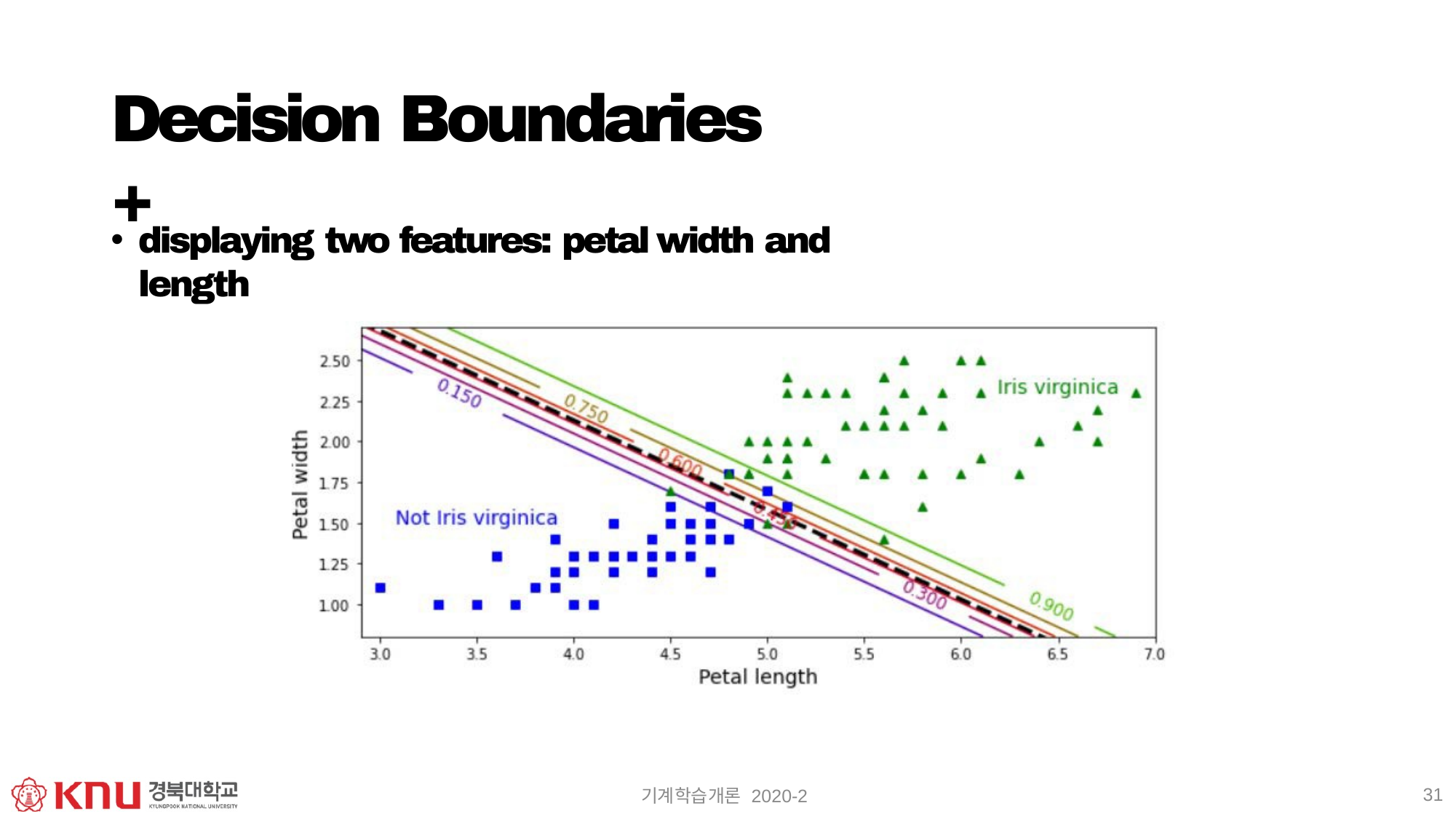

# Decision Boundaries +
displaying two features: petal width and length

31
기계학습개론 2020-2